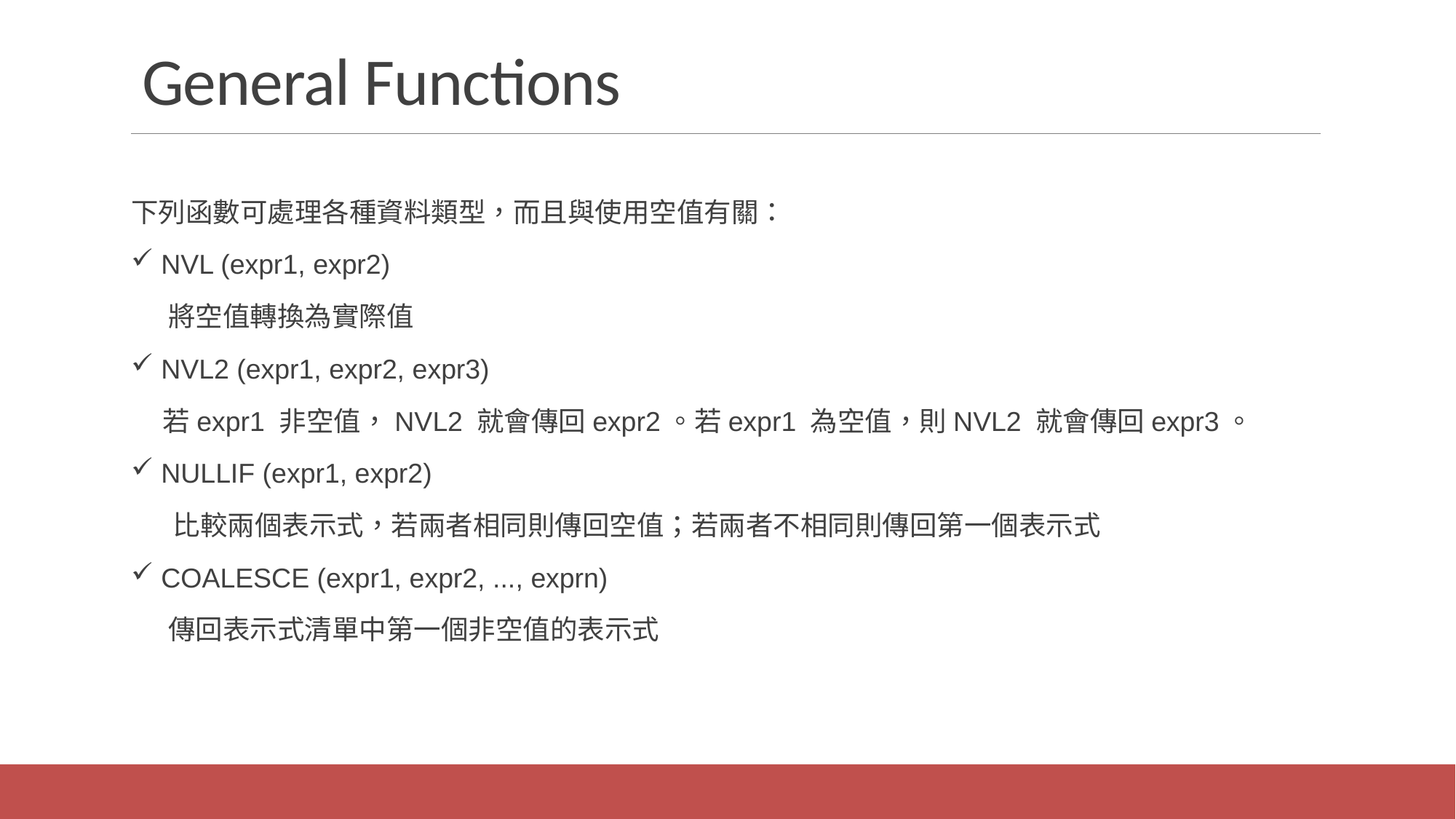

# General Functions
下列函數可處理各種資料類型，而且與使用空值有關：
 NVL (expr1, expr2)
     將空值轉換為實際值
 NVL2 (expr1, expr2, expr3)
若expr1 非空值，NVL2 就會傳回expr2。若expr1 為空值，則NVL2 就會傳回expr3。
 NULLIF (expr1, expr2)
    比較兩個表示式，若兩者相同則傳回空值；若兩者不相同則傳回第一個表示式
 COALESCE (expr1, expr2, ..., exprn)
     傳回表示式清單中第一個非空值的表示式